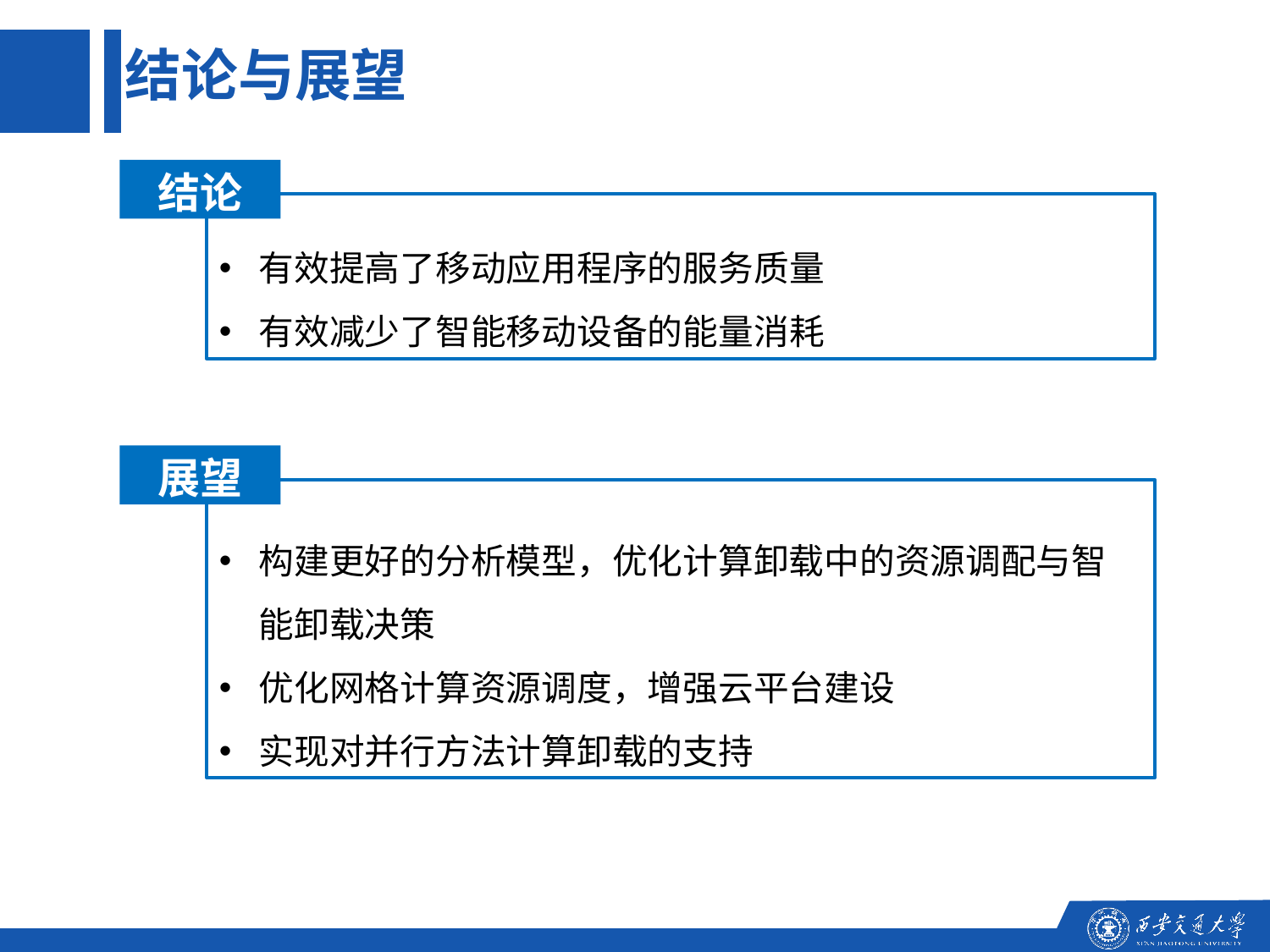

结论与展望
结论

有效提高了移动应用程序的服务质量
有效减少了智能移动设备的能量消耗

展望

构建更好的分析模型，优化计算卸载中的资源调配与智能卸载决策
优化网格计算资源调度，增强云平台建设
实现对并行方法计算卸载的支持